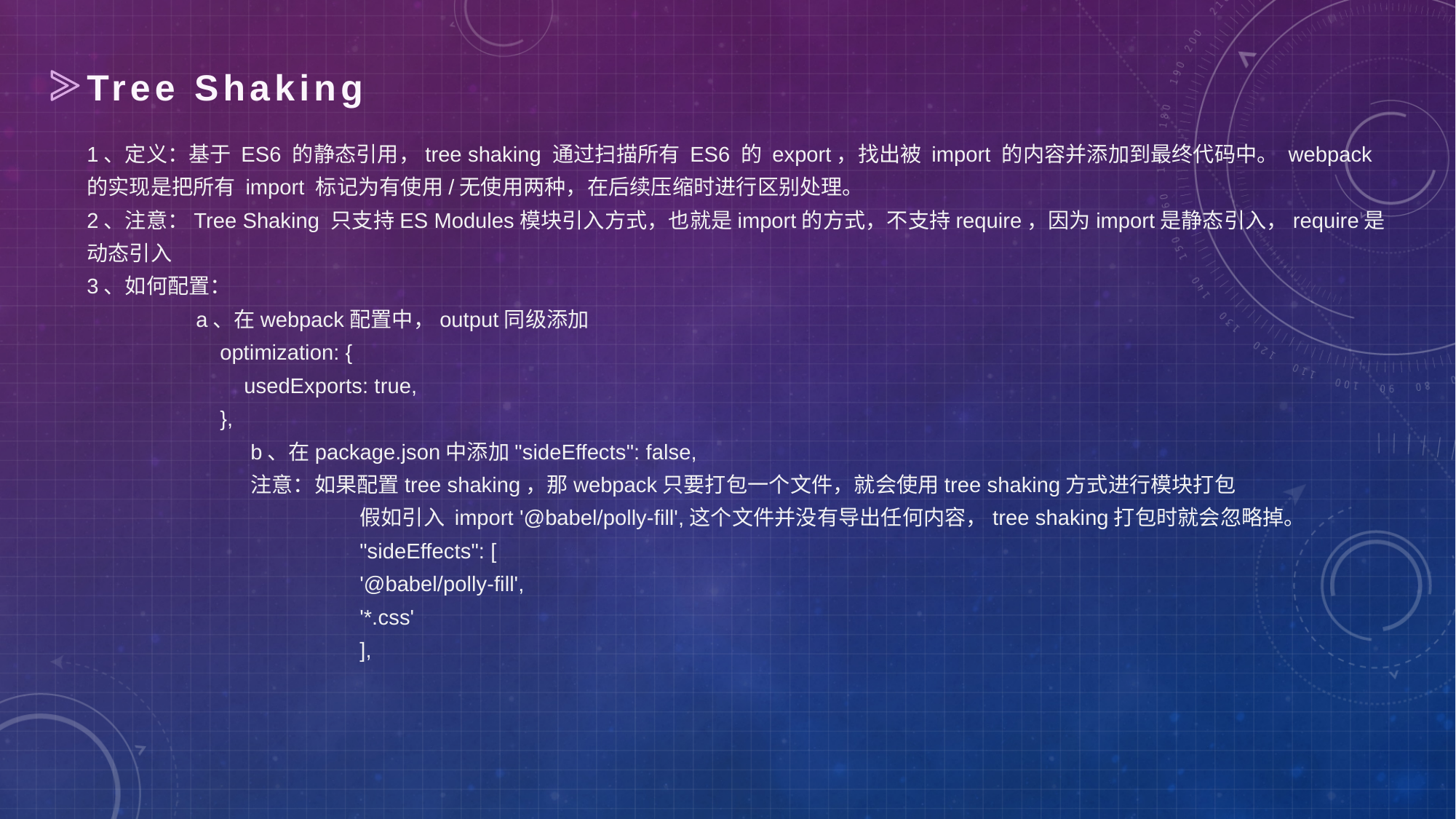

Tree Shaking
1、定义：基于 ES6 的静态引用，tree shaking 通过扫描所有 ES6 的 export，找出被 import 的内容并添加到最终代码中。 webpack 的实现是把所有 import 标记为有使用/无使用两种，在后续压缩时进行区别处理。
2、注意：Tree Shaking 只支持ES Modules模块引入方式，也就是import的方式，不支持require，因为import是静态引入，require是动态引入
3、如何配置：
	a、在webpack配置中，output同级添加
    optimization: {
        usedExports: true,
    },
	b、在package.json中添加"sideEffects": false,
注意：如果配置tree shaking，那webpack只要打包一个文件，就会使用tree shaking方式进行模块打包
	假如引入 import '@babel/polly-fill',这个文件并没有导出任何内容，tree shaking打包时就会忽略掉。
		"sideEffects": [
'@babel/polly-fill',
'*.css'
],